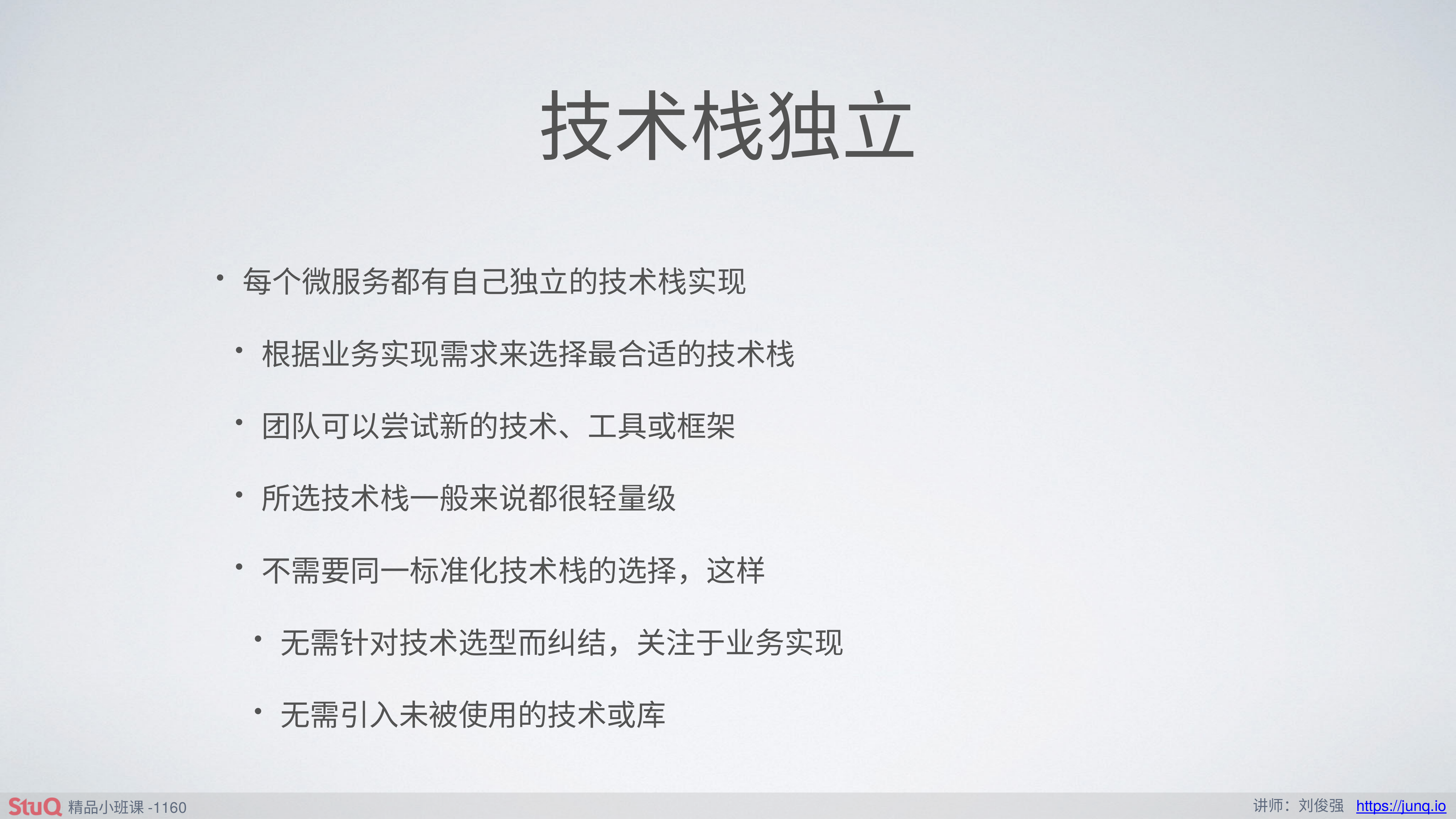

# 技术栈独立
每个微服务都有自己独立的技术栈实现
根据业务实现需求来选择最合适的技术栈
团队可以尝试新的技术、工具或框架
所选技术栈一般来说都很轻量级
不需要同一标准化技术栈的选择，这样
无需针对技术选型而纠结，关注于业务实现
无需引入未被使用的技术或库